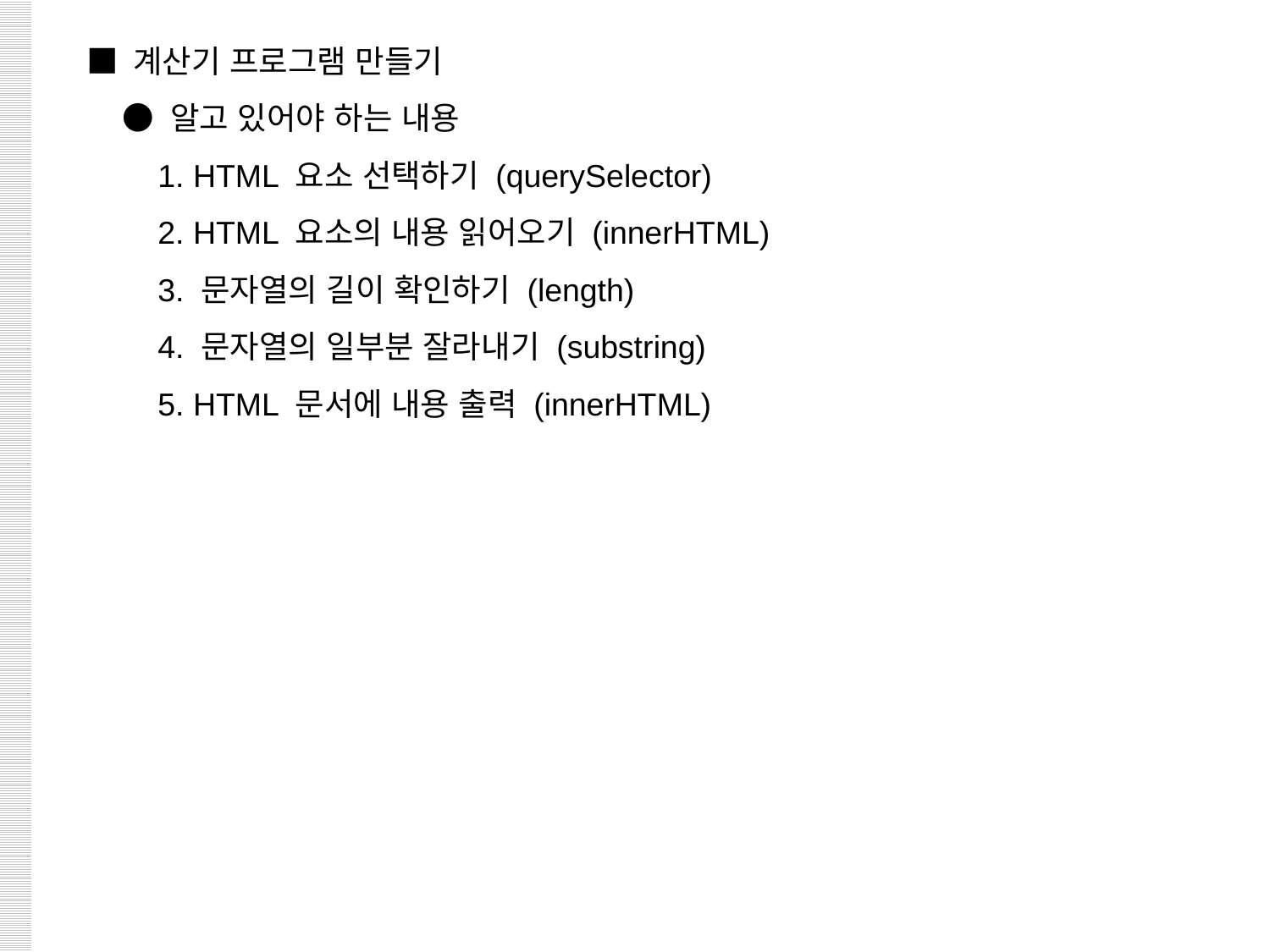

■ 계산기 프로그램 만들기
    ● 알고 있어야 하는 내용
        1. HTML 요소 선택하기 (querySelector)
        2. HTML 요소의 내용 읽어오기 (innerHTML)
        3. 문자열의 길이 확인하기 (length)
        4. 문자열의 일부분 잘라내기 (substring)
        5. HTML 문서에 내용 출력 (innerHTML)